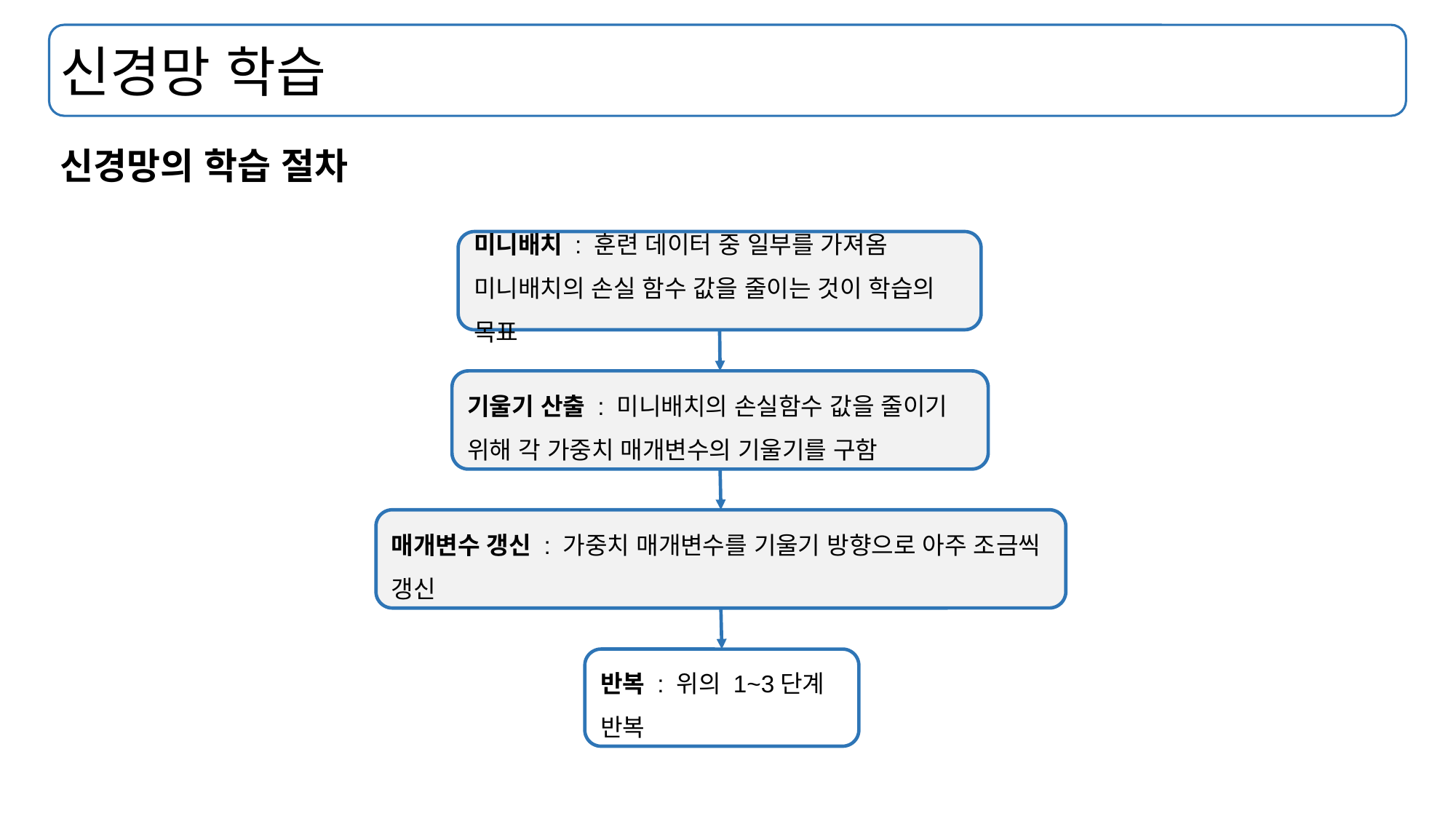

# 신경망 학습
신경망의 학습 절차

미니배치 : 훈련 데이터 중 일부를 가져옴
미니배치의 손실 함수 값을 줄이는 것이 학습의 목표
기울기 산출 : 미니배치의 손실함수 값을 줄이기 위해 각 가중치 매개변수의 기울기를 구함
매개변수 갱신 : 가중치 매개변수를 기울기 방향으로 아주 조금씩 갱신
반복 : 위의 1~3단계 반복